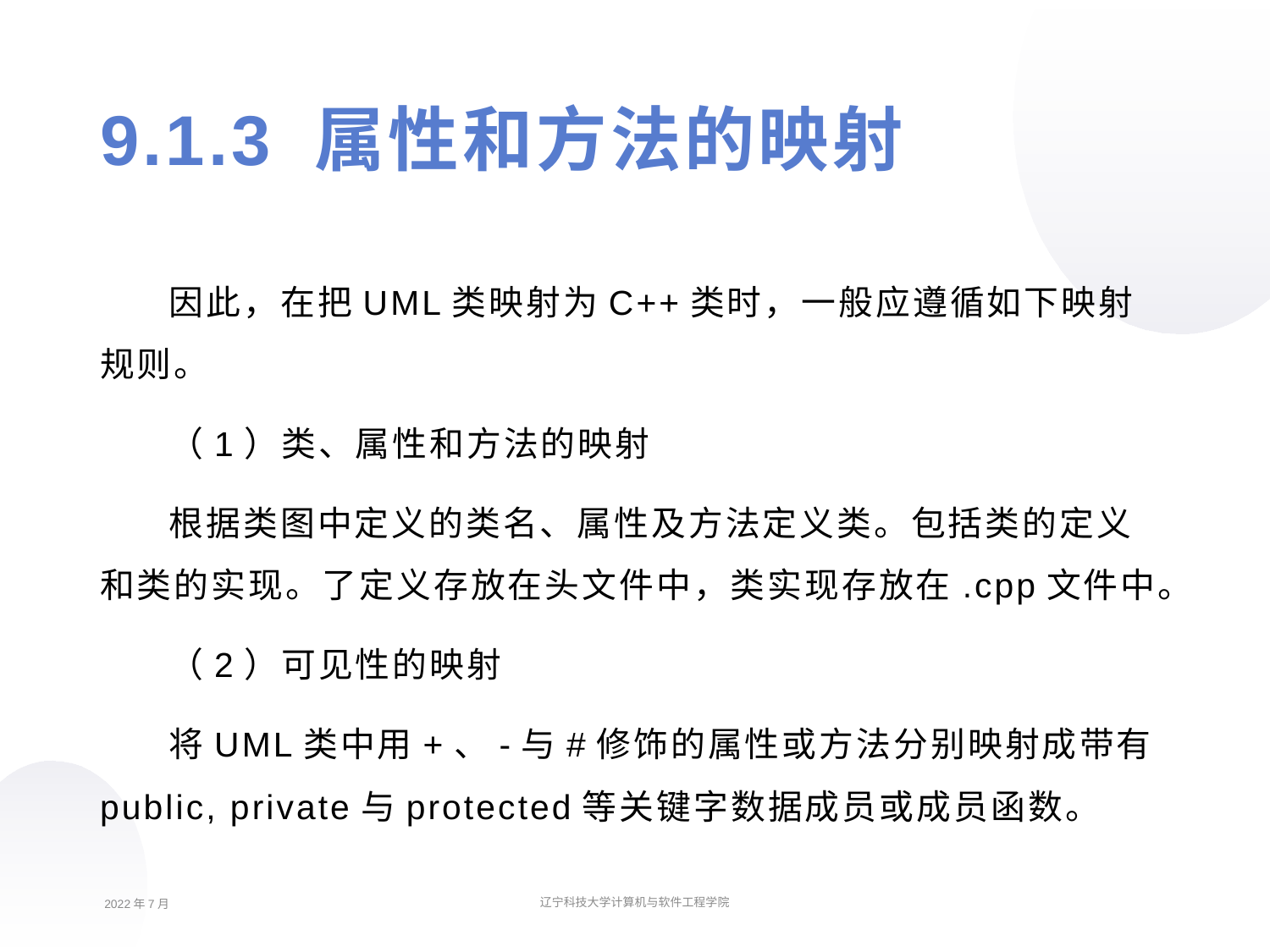

9.1.3 属性和方法的映射
因此，在把UML类映射为C++类时，一般应遵循如下映射规则。
（1）类、属性和方法的映射
根据类图中定义的类名、属性及方法定义类。包括类的定义和类的实现。了定义存放在头文件中，类实现存放在.cpp文件中。
（2）可见性的映射
将UML类中用+、-与#修饰的属性或方法分别映射成带有public, private与protected等关键字数据成员或成员函数。

2022年7月
辽宁科技大学计算机与软件工程学院
23